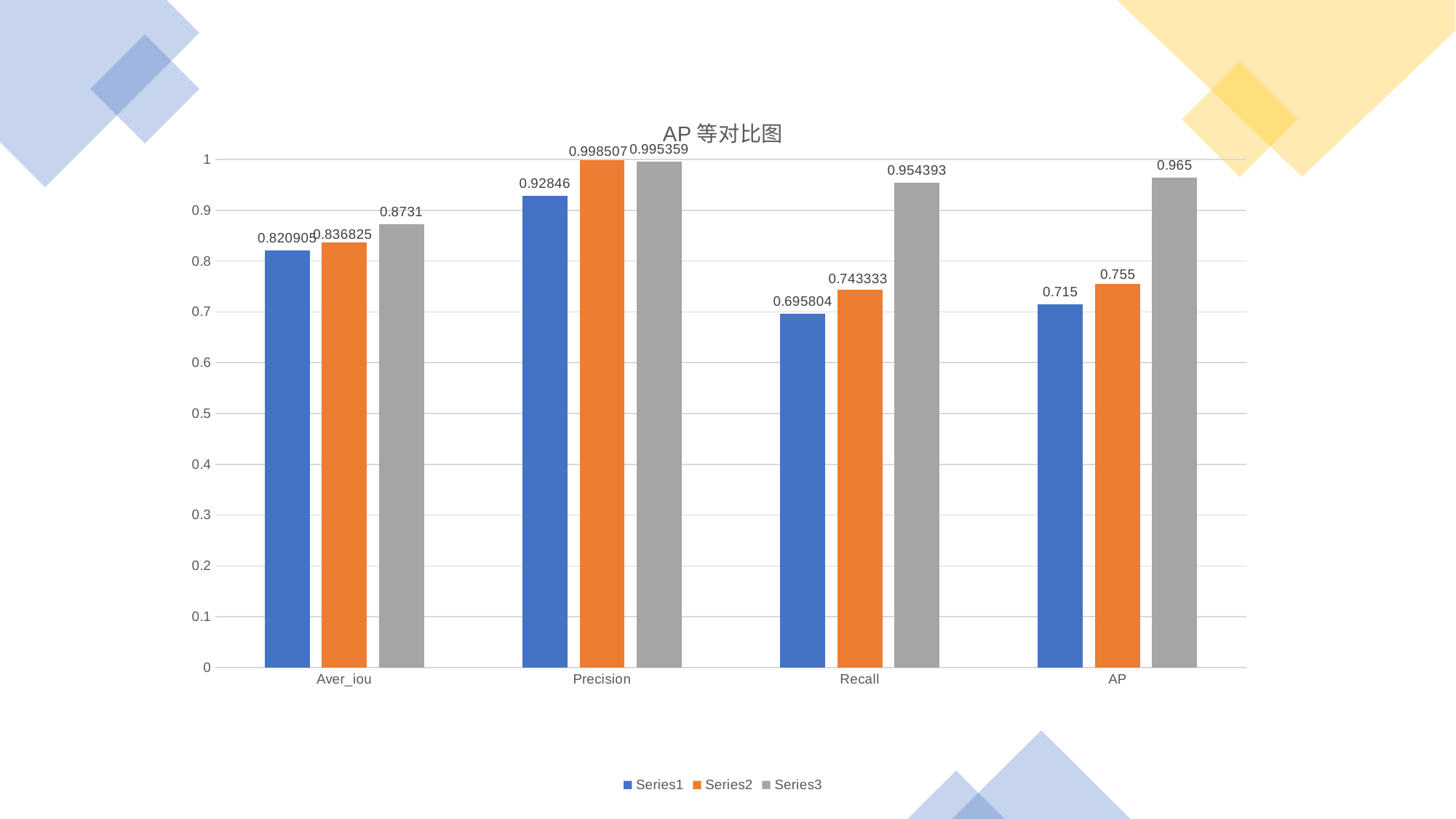

### Chart: AP等对比图

| Category |  |  |  |
|---|---|---|---|
| Aver_iou | 0.820905 | 0.836825 | 0.8731 |
| Precision | 0.92846 | 0.998507 | 0.995359 |
| Recall | 0.695804 | 0.743333 | 0.954393 |
| AP | 0.715 | 0.755 | 0.965 |